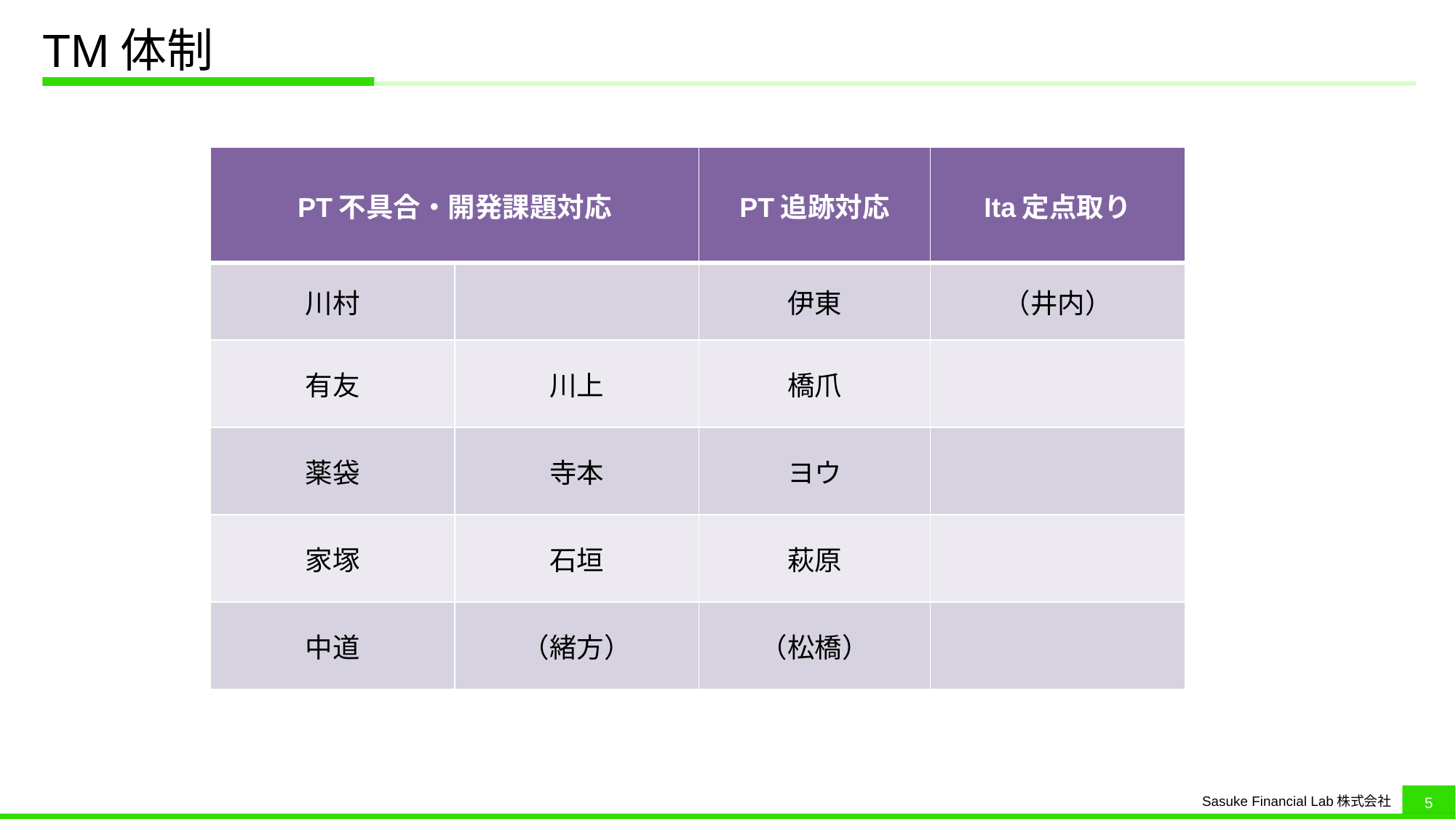

# TM体制
| PT不具合・開発課題対応 |  | PT追跡対応 | Ita定点取り |
| --- | --- | --- | --- |
| 川村 |  | 伊東 | （井内） |
| 有友 | 川上 | 橋爪 |  |
| 薬袋 | 寺本 | ヨウ |  |
| 家塚 | 石垣 | 萩原 |  |
| 中道 | （緒方） | （松橋） |  |
5
Sasuke Financial Lab株式会社